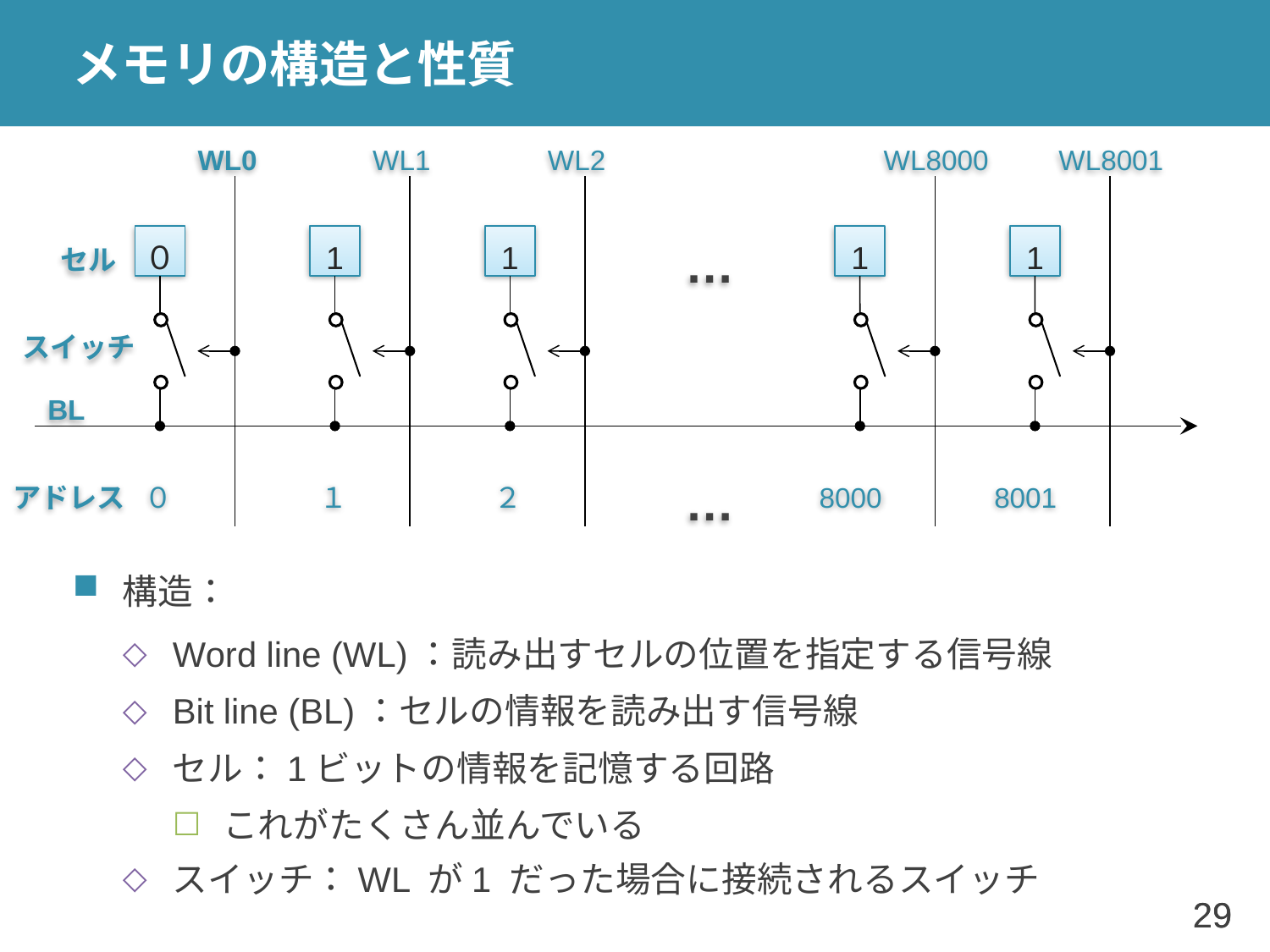

# メモリの構造と性質
WL0
WL1
WL2
WL8000
WL8001
1
1
1
1
セル
０
…

スイッチ

BL
アドレス
０
１
２
8000
8001
…
構造：
Word line (WL)：読み出すセルの位置を指定する信号線
Bit line (BL)：セルの情報を読み出す信号線
セル：1ビットの情報を記憶する回路
これがたくさん並んでいる
スイッチ：WL が1 だった場合に接続されるスイッチ